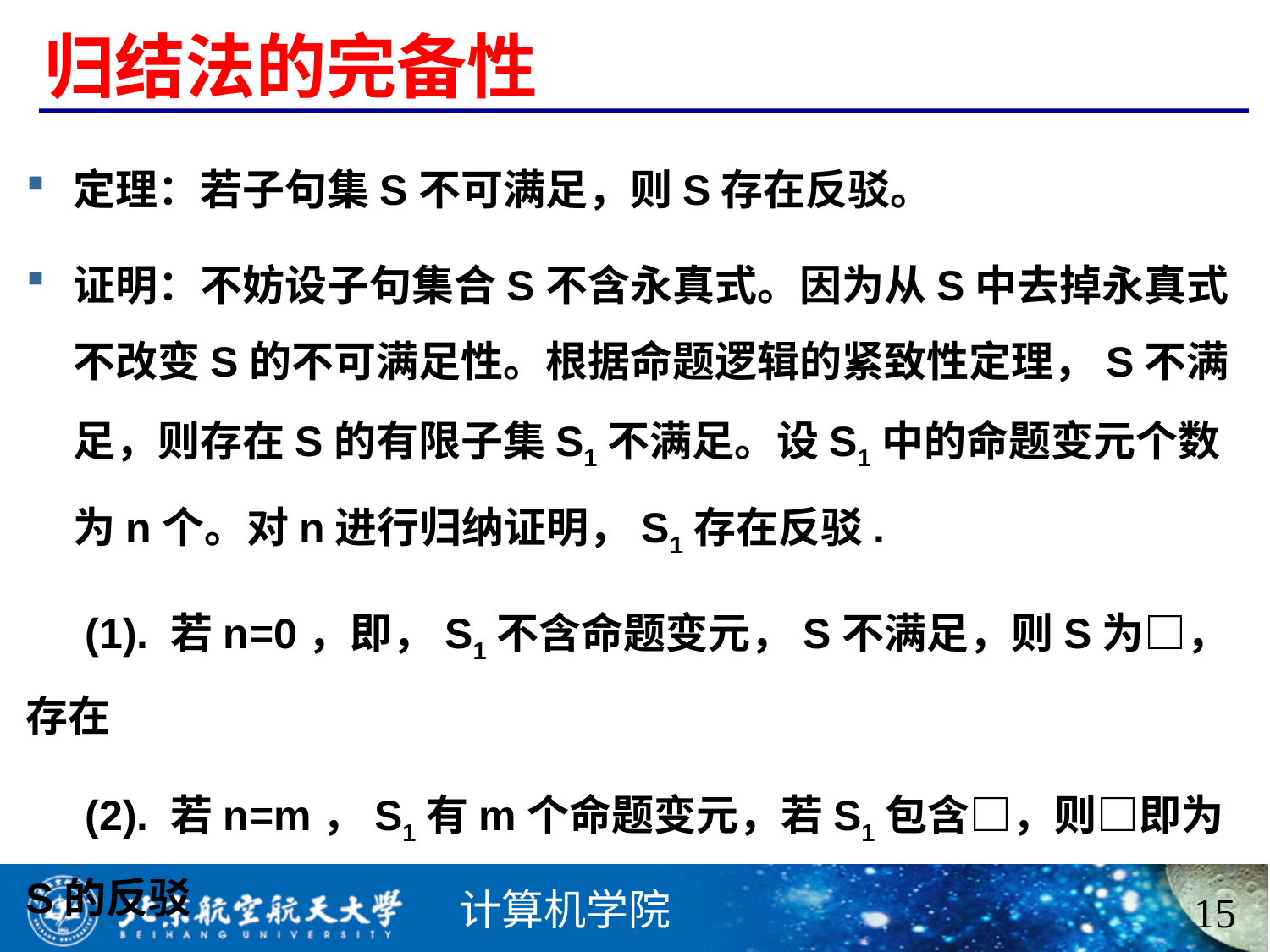

# 归结法的完备性
定理：若子句集S不可满足，则S存在反驳。
证明：不妨设子句集合S不含永真式。因为从S中去掉永真式不改变S的不可满足性。根据命题逻辑的紧致性定理，S不满足，则存在S的有限子集S1不满足。设S1中的命题变元个数为n个。对n进行归纳证明，S1存在反驳.
     (1). 若n=0，即，S1不含命题变元，S不满足，则S为□，存在
     (2). 若n=m，S1有m个命题变元，若S1包含□，则□即为S的反驳
           往证若S1不包含□，则S1中必有相反文字。